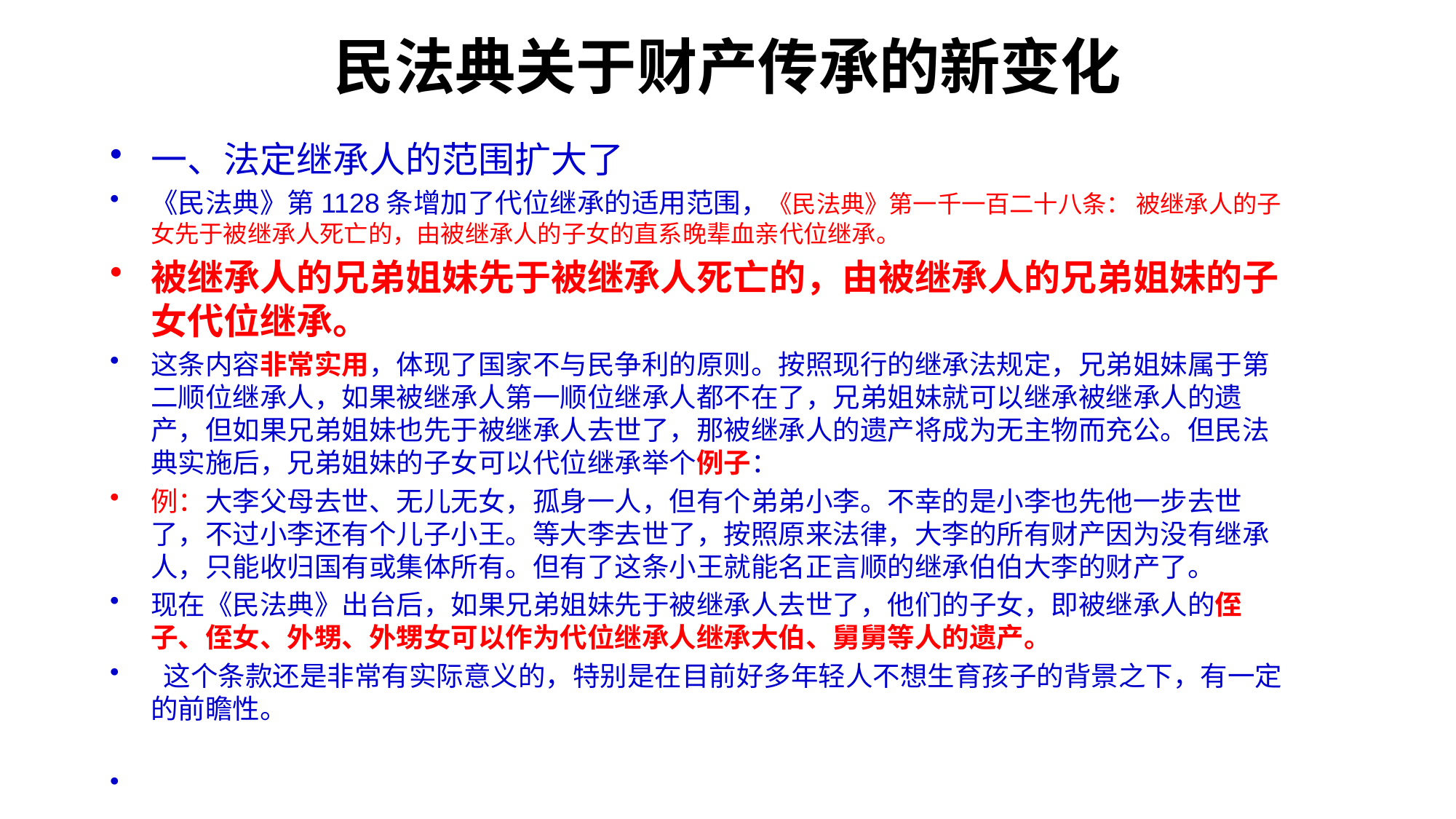

# 民法典关于财产传承的新变化
一、法定继承人的范围扩大了
《民法典》第1128条增加了代位继承的适用范围，《民法典》第一千一百二十八条： 被继承人的子女先于被继承人死亡的，由被继承人的子女的直系晚辈血亲代位继承。
被继承人的兄弟姐妹先于被继承人死亡的，由被继承人的兄弟姐妹的子女代位继承。
这条内容非常实用，体现了国家不与民争利的原则。按照现行的继承法规定，兄弟姐妹属于第二顺位继承人，如果被继承人第一顺位继承人都不在了，兄弟姐妹就可以继承被继承人的遗产，但如果兄弟姐妹也先于被继承人去世了，那被继承人的遗产将成为无主物而充公。但民法典实施后，兄弟姐妹的子女可以代位继承举个例子：
例：大李父母去世、无儿无女，孤身一人，但有个弟弟小李。不幸的是小李也先他一步去世了，不过小李还有个儿子小王。等大李去世了，按照原来法律，大李的所有财产因为没有继承人，只能收归国有或集体所有。但有了这条小王就能名正言顺的继承伯伯大李的财产了。
现在《民法典》出台后，如果兄弟姐妹先于被继承人去世了，他们的子女，即被继承人的侄子、侄女、外甥、外甥女可以作为代位继承人继承大伯、舅舅等人的遗产。
 这个条款还是非常有实际意义的，特别是在目前好多年轻人不想生育孩子的背景之下，有一定的前瞻性。